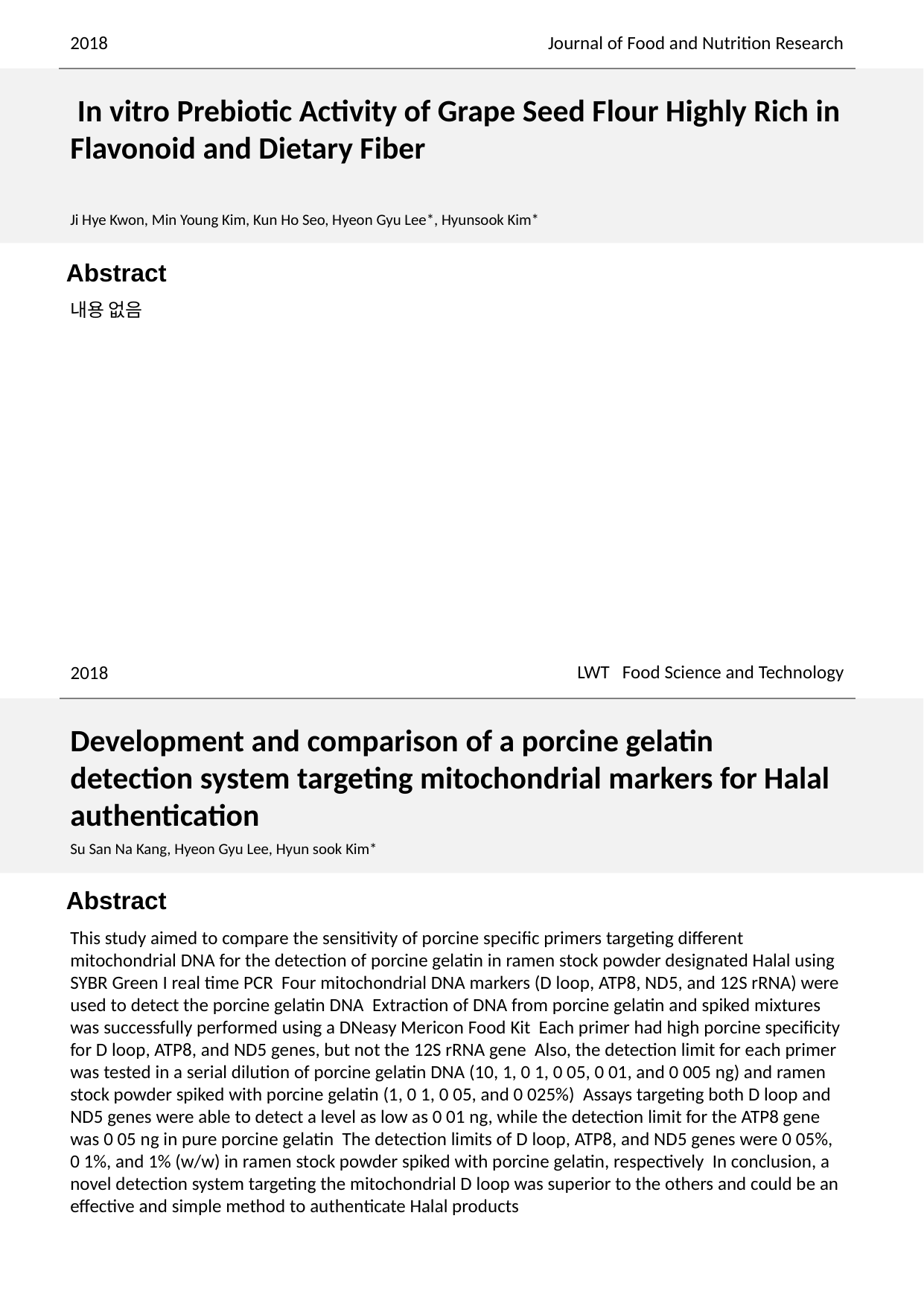

2018
Journal of Food and Nutrition Research
 In vitro Prebiotic Activity of Grape Seed Flour Highly Rich in Flavonoid and Dietary Fiber
Ji Hye Kwon, Min Young Kim, Kun Ho Seo, Hyeon Gyu Lee*, Hyunsook Kim*
내용 없음
LWT   Food Science and Technology
2018
Development and comparison of a porcine gelatin detection system targeting mitochondrial markers for Halal authentication
Su San Na Kang, Hyeon Gyu Lee, Hyun sook Kim*
This study aimed to compare the sensitivity of porcine specific primers targeting different mitochondrial DNA for the detection of porcine gelatin in ramen stock powder designated Halal using SYBR Green I real time PCR  Four mitochondrial DNA markers (D loop, ATP8, ND5, and 12S rRNA) were used to detect the porcine gelatin DNA  Extraction of DNA from porcine gelatin and spiked mixtures was successfully performed using a DNeasy Mericon Food Kit  Each primer had high porcine specificity for D loop, ATP8, and ND5 genes, but not the 12S rRNA gene  Also, the detection limit for each primer was tested in a serial dilution of porcine gelatin DNA (10, 1, 0 1, 0 05, 0 01, and 0 005 ng) and ramen stock powder spiked with porcine gelatin (1, 0 1, 0 05, and 0 025%)  Assays targeting both D loop and ND5 genes were able to detect a level as low as 0 01 ng, while the detection limit for the ATP8 gene was 0 05 ng in pure porcine gelatin  The detection limits of D loop, ATP8, and ND5 genes were 0 05%, 0 1%, and 1% (w/w) in ramen stock powder spiked with porcine gelatin, respectively  In conclusion, a novel detection system targeting the mitochondrial D loop was superior to the others and could be an effective and simple method to authenticate Halal products